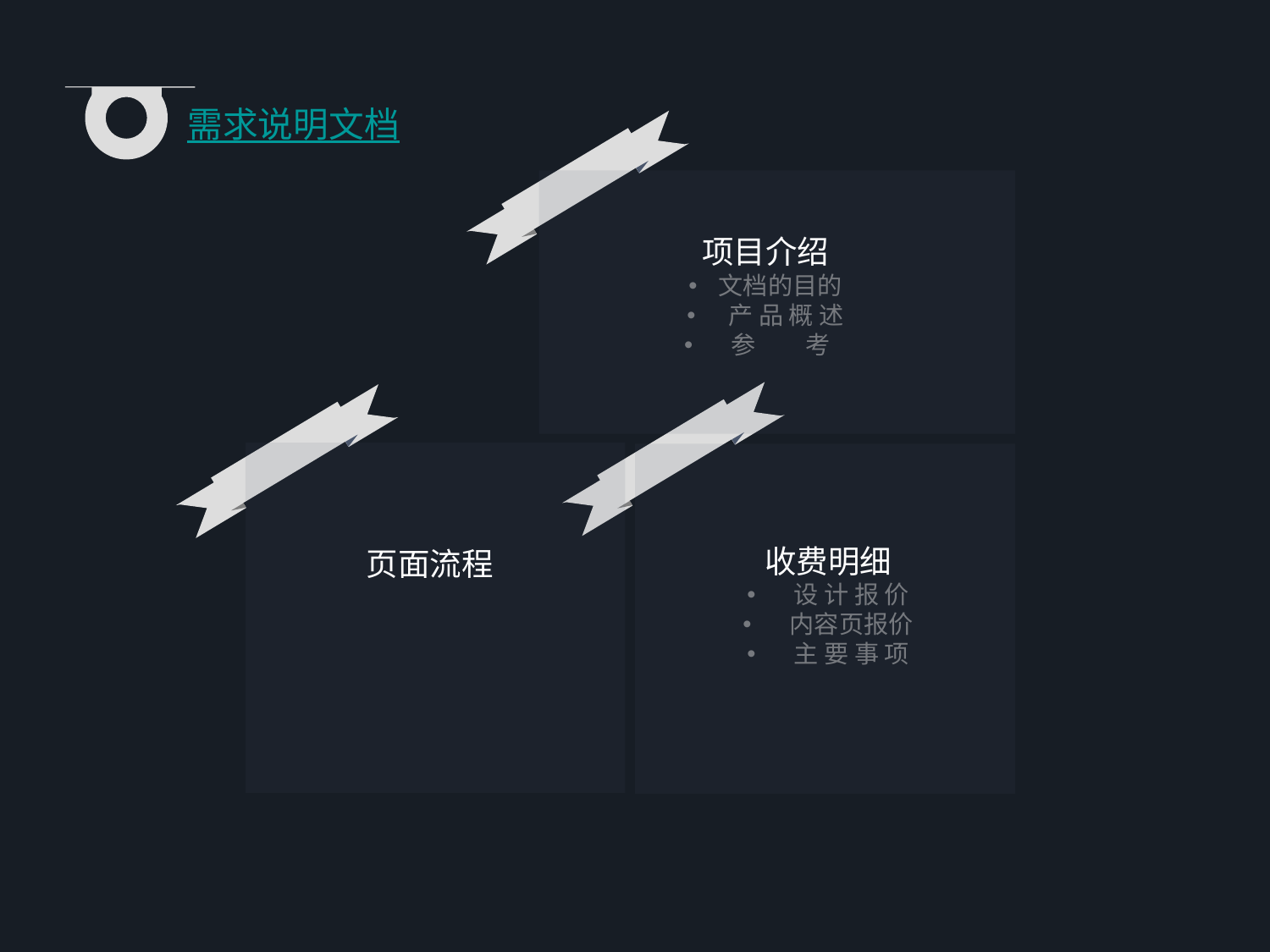

需求说明文档

项目介绍
文档的目的
 产 品 概 述
  参         考

页面流程

收费明细
  设 计 报 价
  内容页报价
  主 要 事 项